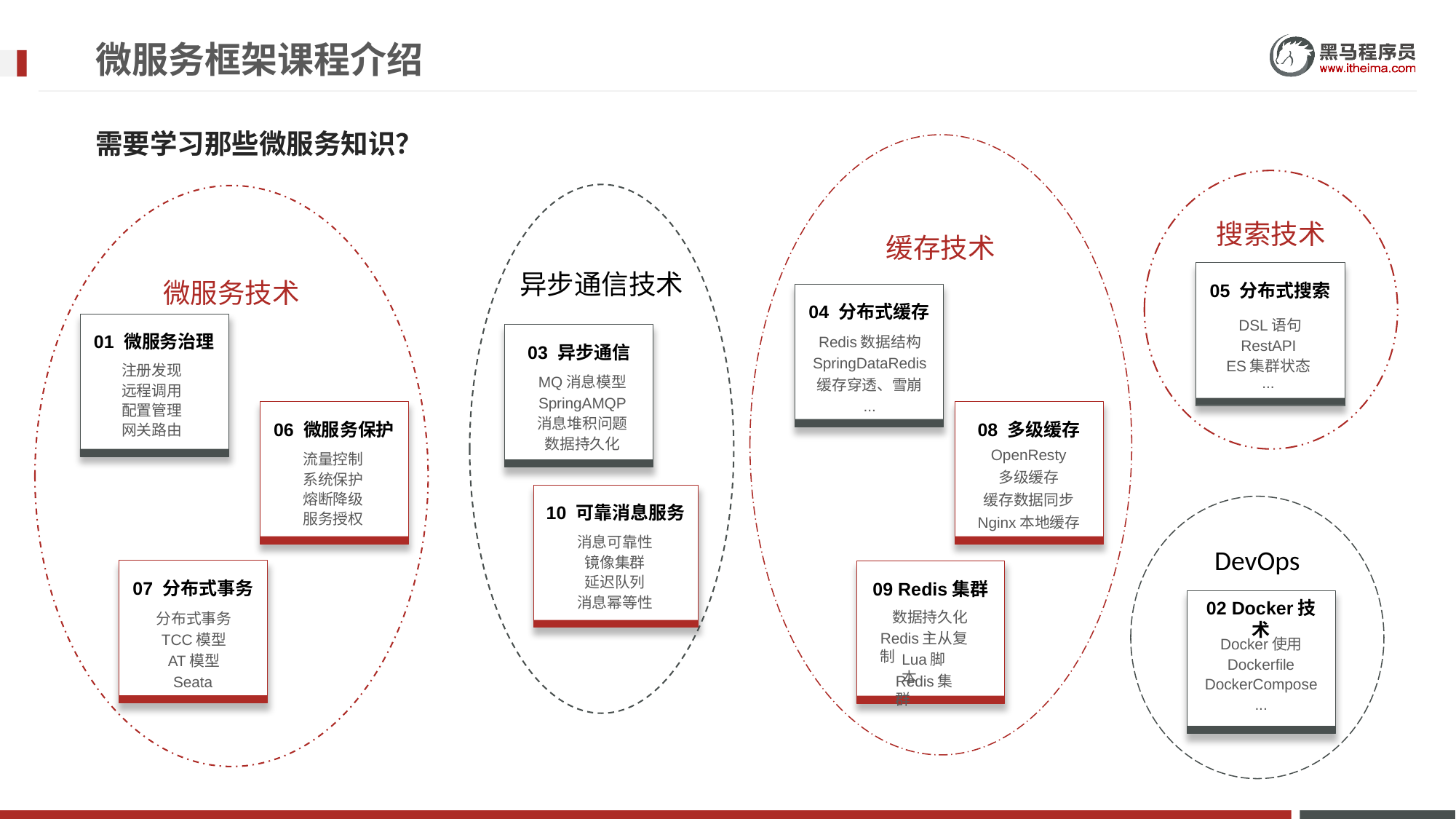

# 微服务框架课程介绍
需要学习那些微服务知识？
缓存技术
搜索技术
异步通信技术
微服务技术
05 分布式搜索

04 分布式缓存

DSL语句
01 微服务治理

03 异步通信

Redis数据结构
RestAPI
SpringDataRedis
ES集群状态
注册发现
MQ消息模型
...
缓存穿透、雪崩
远程调用
SpringAMQP
...
配置管理
06 微服务保护

08 多级缓存

消息堆积问题
网关路由
数据持久化
OpenResty
流量控制
多级缓存
系统保护
熔断降级
10 可靠消息服务

缓存数据同步
DevOps
服务授权
Nginx本地缓存
消息可靠性
镜像集群
07 分布式事务

09 Redis集群

延迟队列
消息幂等性
02 Docker技术

数据持久化
分布式事务
Redis主从复制
TCC模型
Docker使用
Lua脚本
AT模型
Dockerfile
Redis集群
Seata
DockerCompose
...